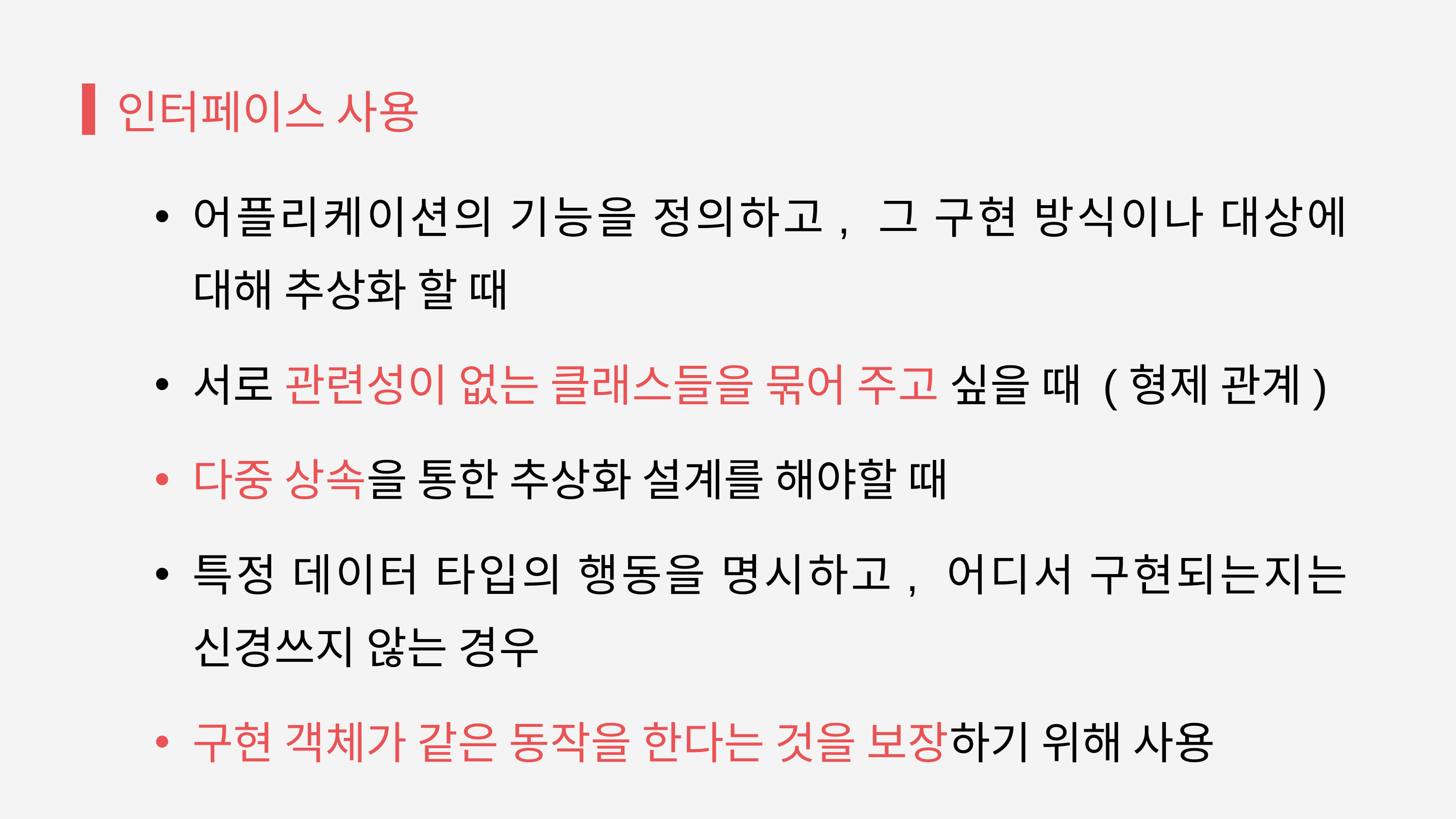

인터페이스 사용

어플리케이션의 기능을 정의하고, 그 구현 방식이나 대상에 대해 추상화 할 때
서로 관련성이 없는 클래스들을 묶어 주고 싶을 때 (형제 관계)
다중 상속을 통한 추상화 설계를 해야할 때
특정 데이터 타입의 행동을 명시하고, 어디서 구현되는지는 신경쓰지 않는 경우
구현 객체가 같은 동작을 한다는 것을 보장하기 위해 사용